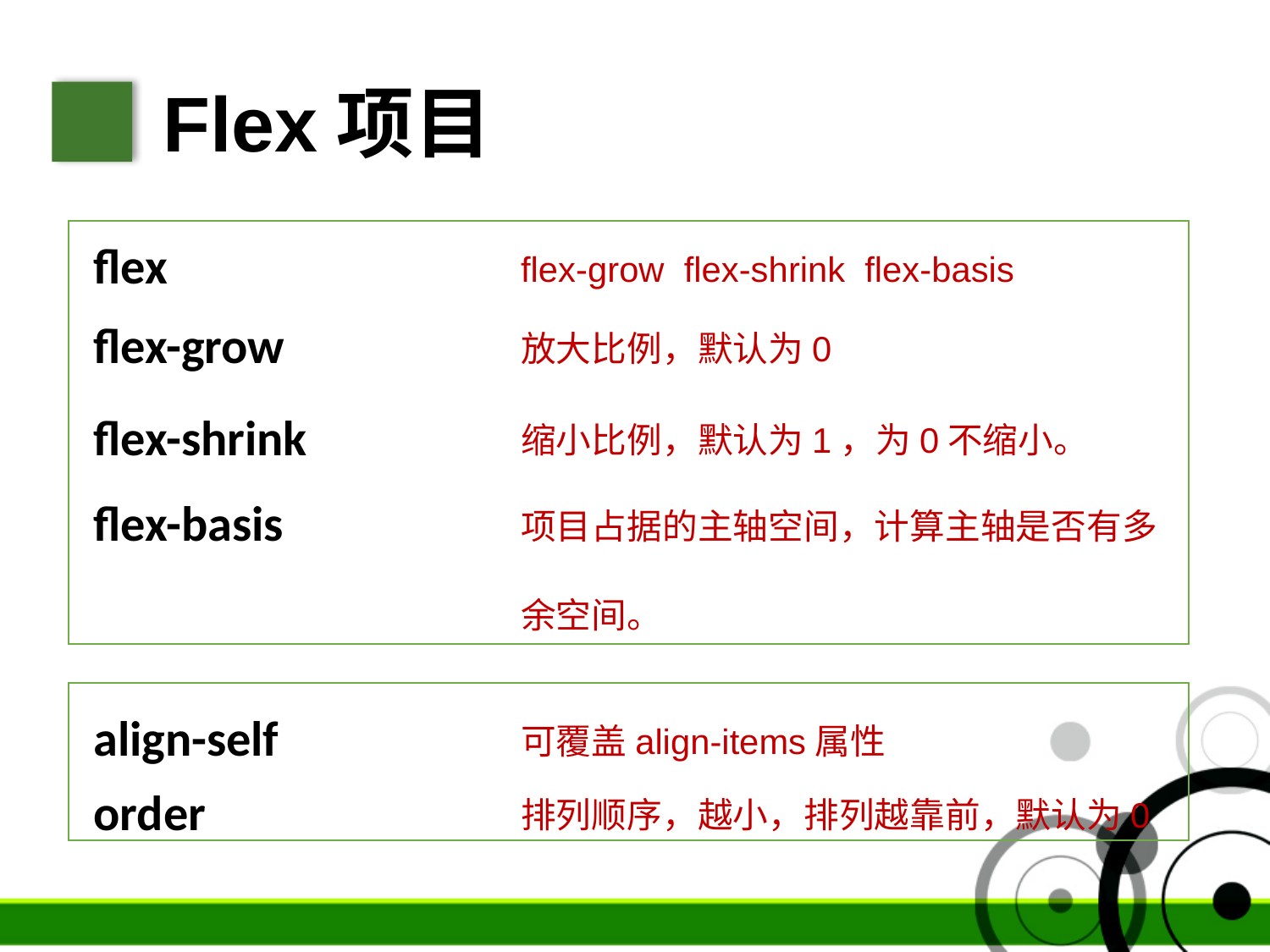

Flex项目

flex-grow  flex-shrink  flex-basis
flex

放大比例，默认为0
flex-grow
缩小比例，默认为1，为0不缩小。
flex-shrink
项目占据的主轴空间，计算主轴是否有多余空间。
flex-basis
可覆盖align-items属性
align-self

排列顺序，越小，排列越靠前，默认为0
order